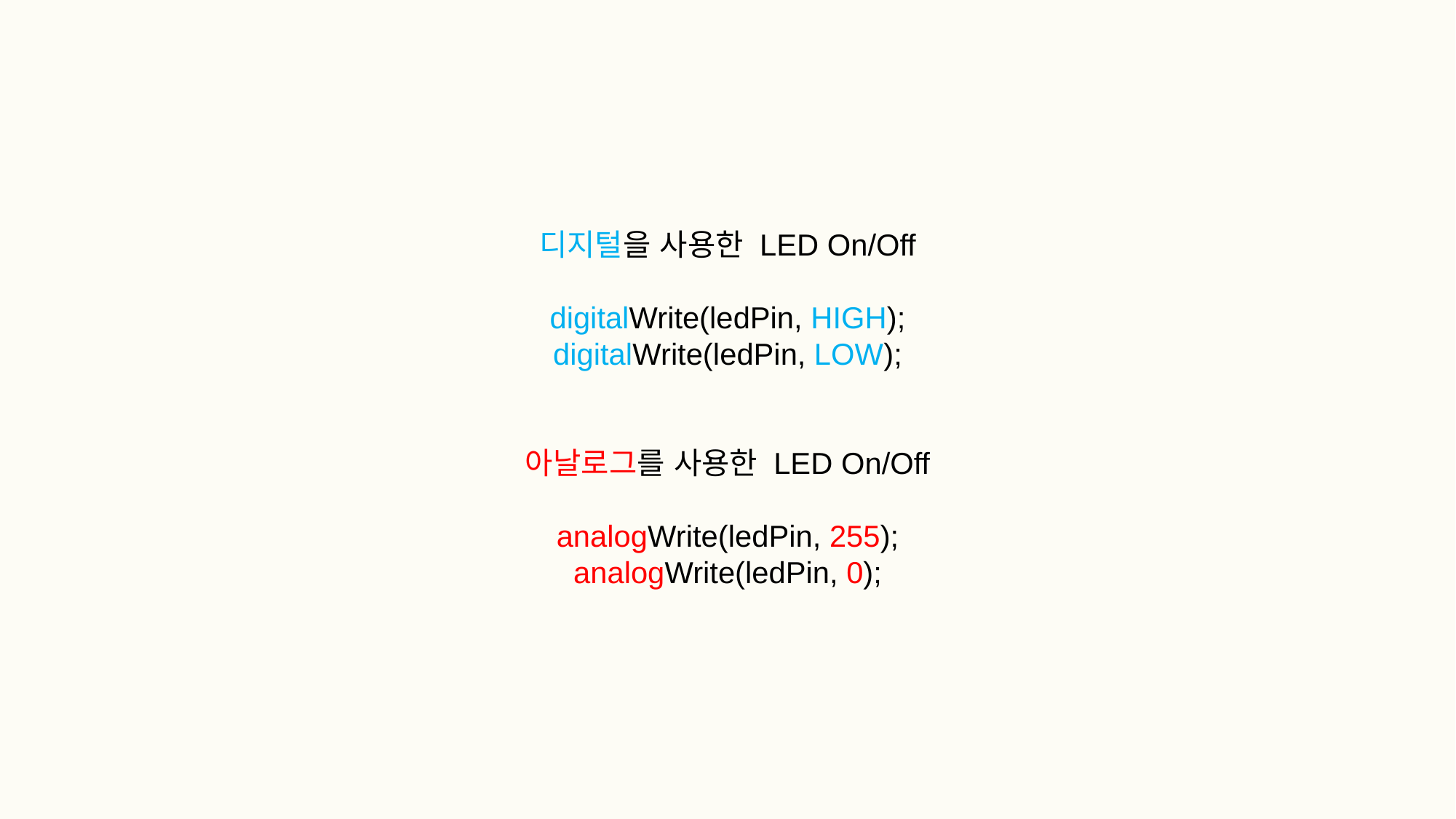

디지털을 사용한 LED On/Off

digitalWrite(ledPin, HIGH);
digitalWrite(ledPin, LOW);

아날로그를 사용한 LED On/Off

analogWrite(ledPin, 255);
analogWrite(ledPin, 0);